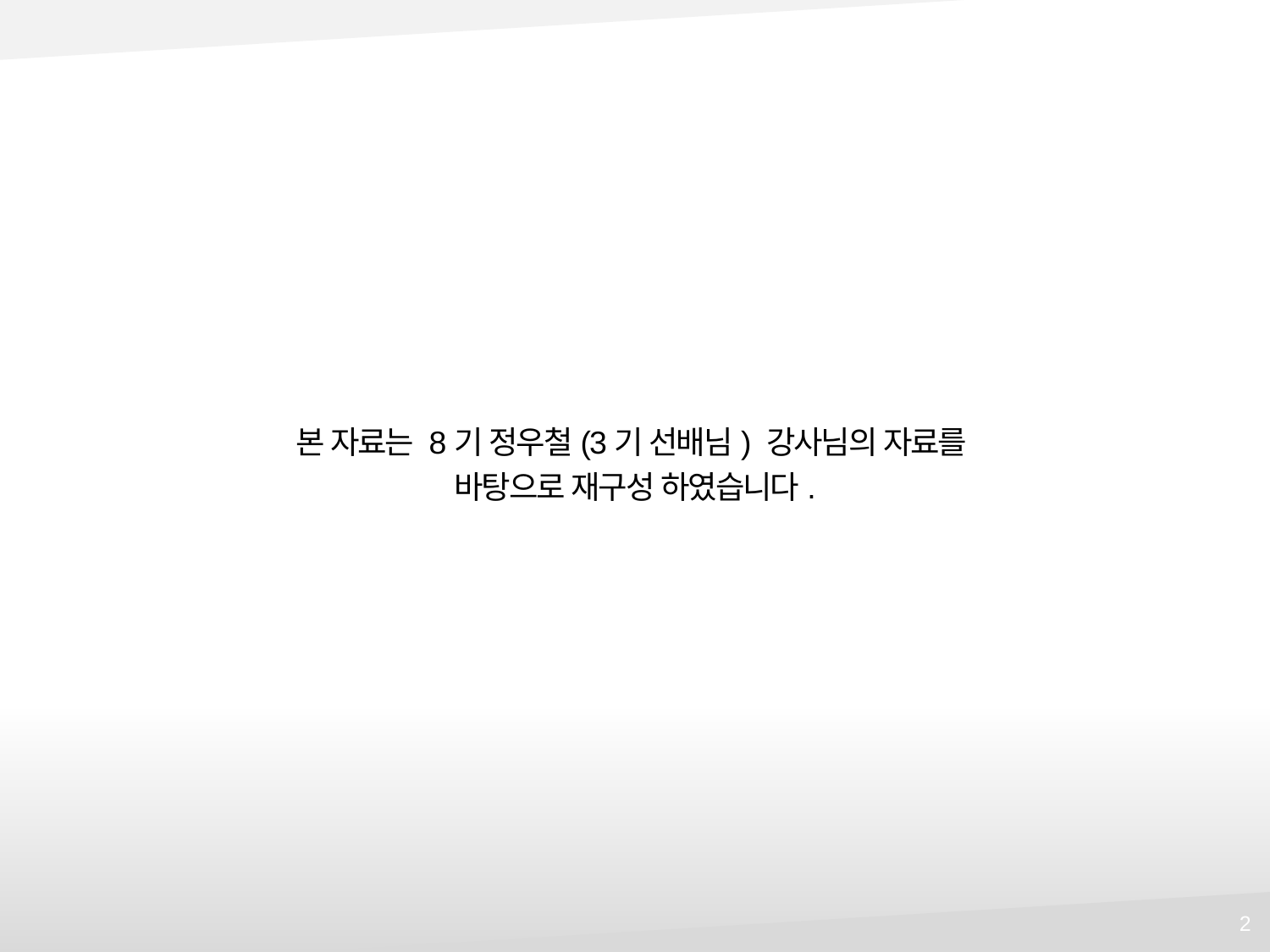

본 자료는 8기 정우철(3기 선배님) 강사님의 자료를
바탕으로 재구성 하였습니다.
2